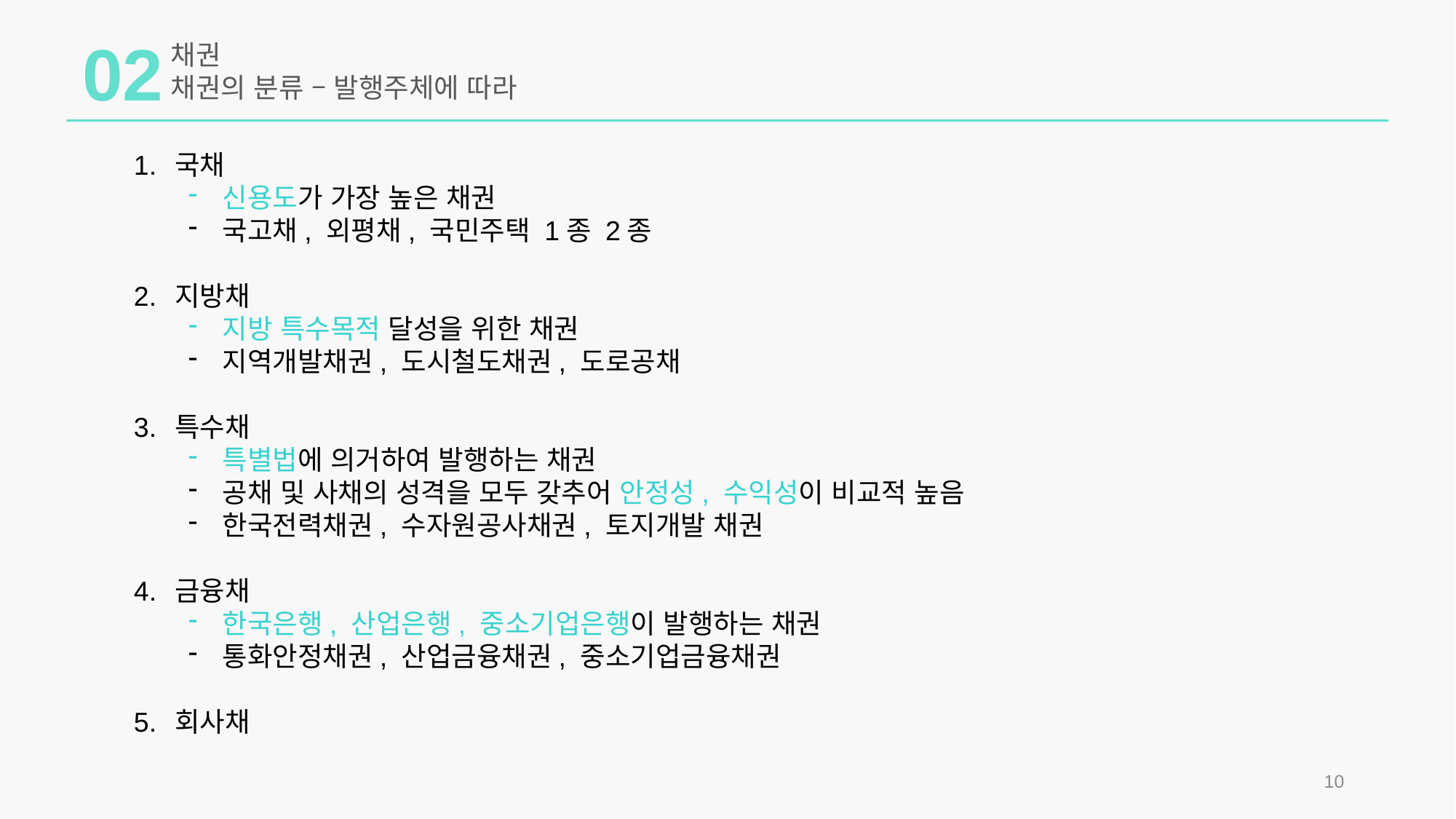

02
채권
채권의 분류 – 발행주체에 따라

국채
신용도가 가장 높은 채권
국고채, 외평채, 국민주택 1종 2종

지방채
지방 특수목적 달성을 위한 채권
지역개발채권, 도시철도채권, 도로공채

특수채
특별법에 의거하여 발행하는 채권
공채 및 사채의 성격을 모두 갖추어 안정성, 수익성이 비교적 높음
한국전력채권, 수자원공사채권, 토지개발 채권

금융채
한국은행, 산업은행, 중소기업은행이 발행하는 채권
통화안정채권, 산업금융채권, 중소기업금융채권

회사채
10